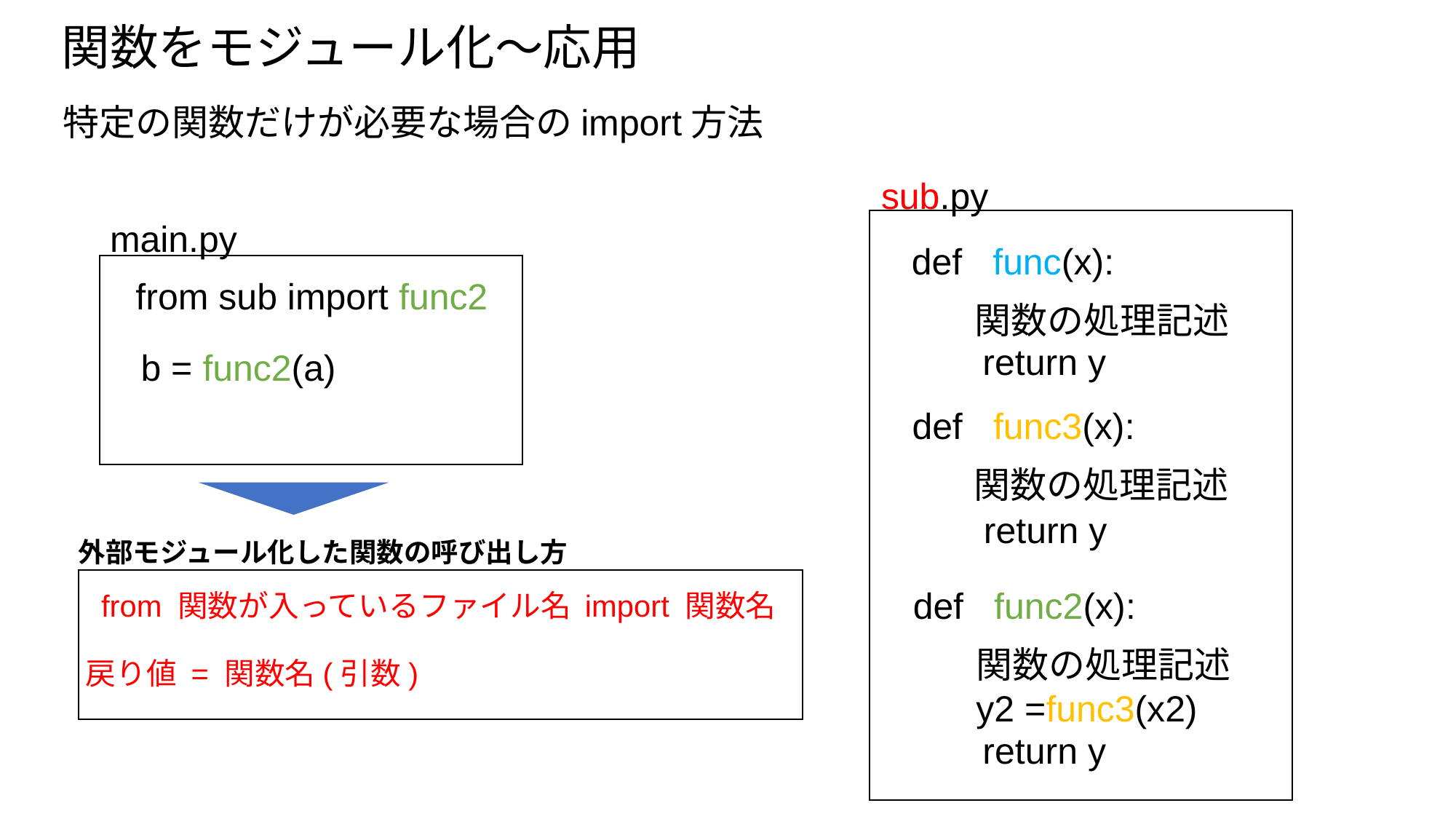

関数をモジュール化～応用
特定の関数だけが必要な場合のimport方法
sub.py
main.py

def   func(x):

from sub import func2
関数の処理記述
return y
b = func2(a)

def   func3(x):
関数の処理記述

return y
外部モジュール化した関数の呼び出し方

def   func2(x):
from 関数が入っているファイル名 import 関数名
関数の処理記述
y2 =func3(x2)
戻り値 = 関数名(引数)

return y